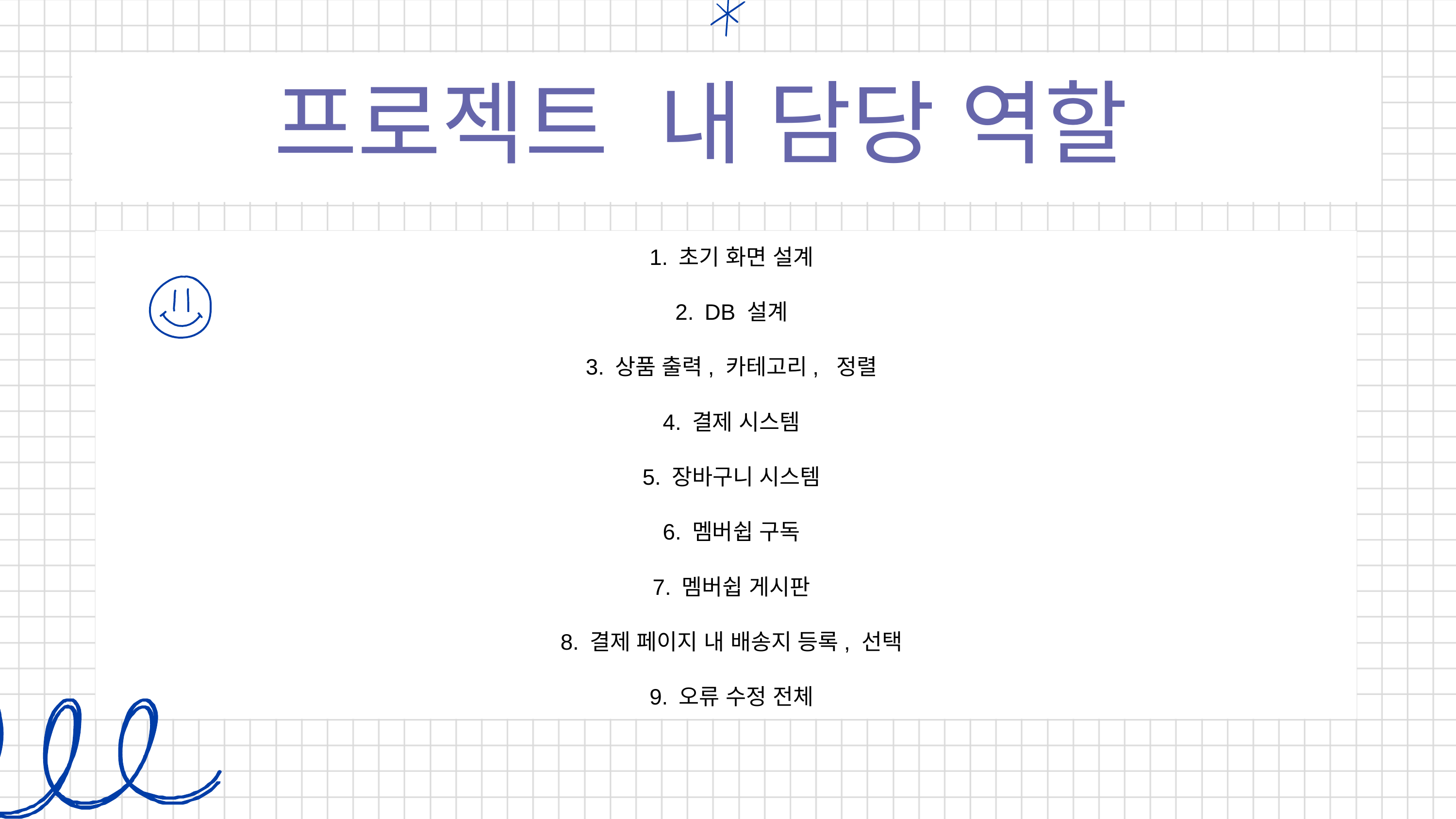

# 프로젝트  내 담당 역할

초기 화면 설계

DB 설계

상품 출력, 카테고리,  정렬

결제 시스템

장바구니 시스템

멤버쉽 구독

멤버쉽 게시판

결제 페이지 내 배송지 등록, 선택

오류 수정 전체